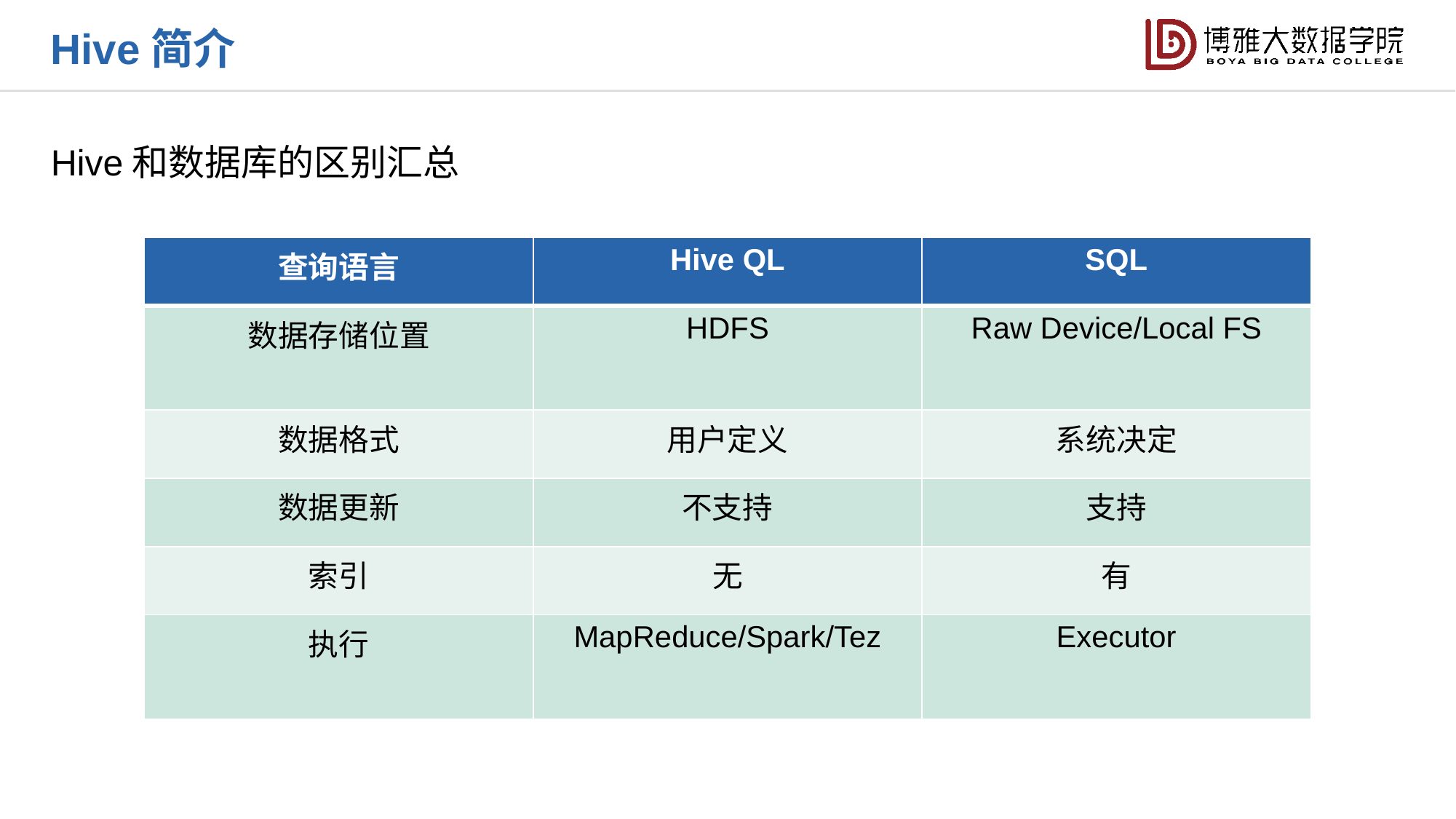

Hive简介
Hive和数据库的区别汇总

| 查询语言 | Hive QL | SQL |
| --- | --- | --- |
| 数据存储位置 | HDFS | Raw Device/Local FS |
| 数据格式 | 用户定义 | 系统决定 |
| 数据更新 | 不支持 | 支持 |
| 索引 | 无 | 有 |
| 执行 | MapReduce/Spark/Tez | Executor |